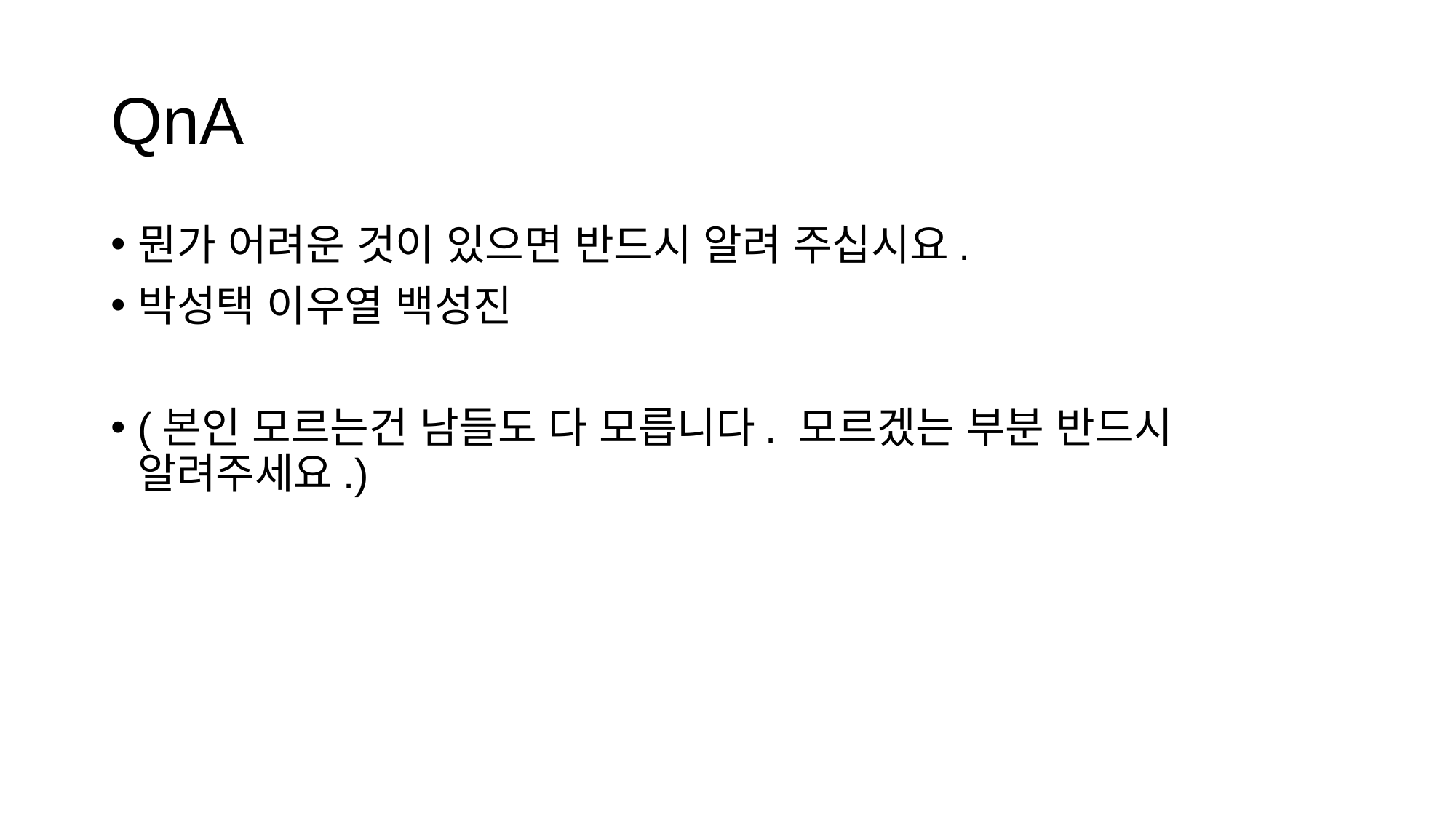

# QnA
뭔가 어려운 것이 있으면 반드시 알려 주십시요.
박성택 이우열 백성진

(본인 모르는건 남들도 다 모릅니다. 모르겠는 부분 반드시 알려주세요.)